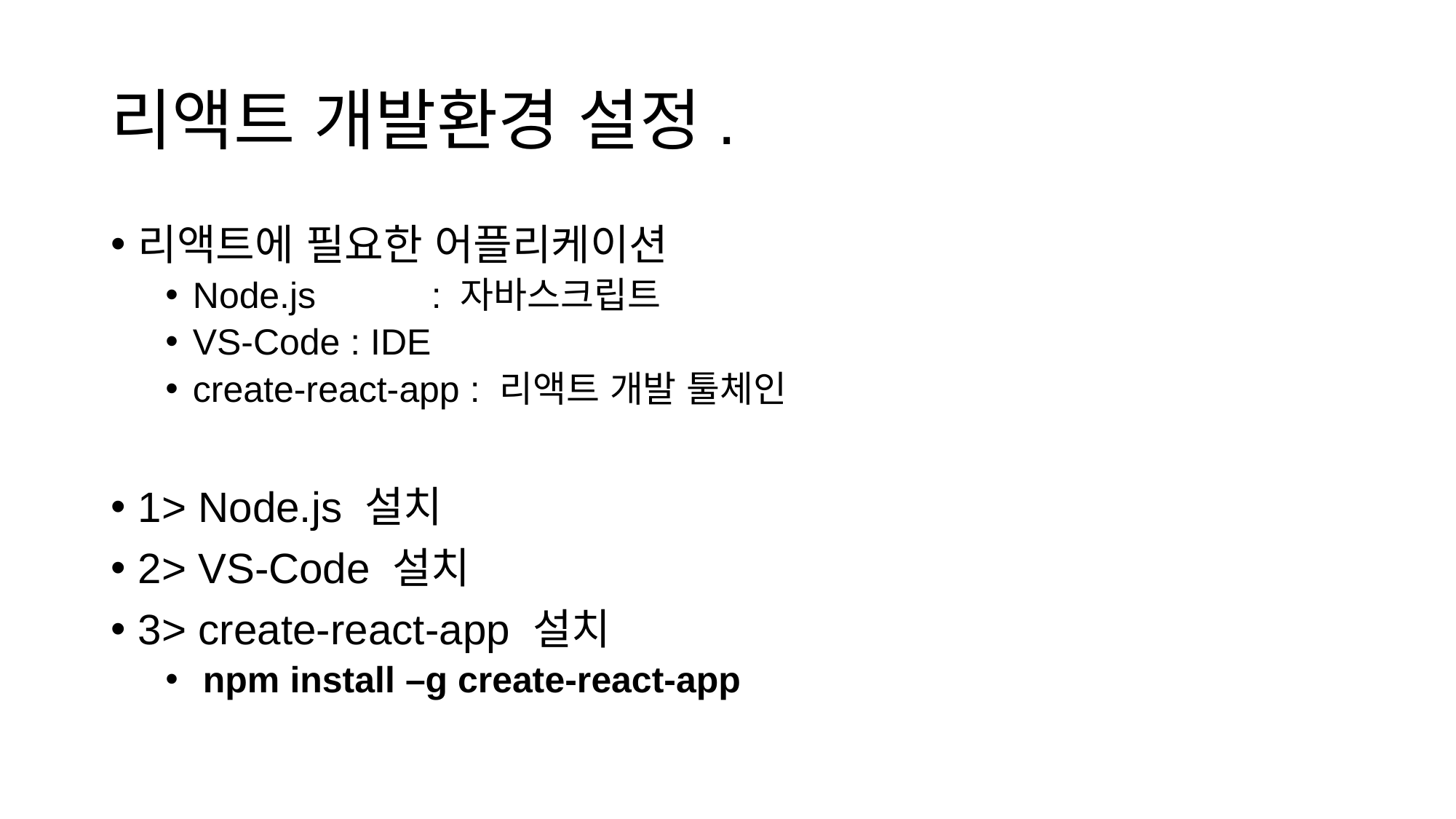

# 리액트 개발환경 설정.
리액트에 필요한 어플리케이션
Node.js	  : 자바스크립트
VS-Code : IDE
create-react-app : 리액트 개발 툴체인

1> Node.js 설치
2> VS-Code 설치
3> create-react-app 설치
 npm install –g create-react-app